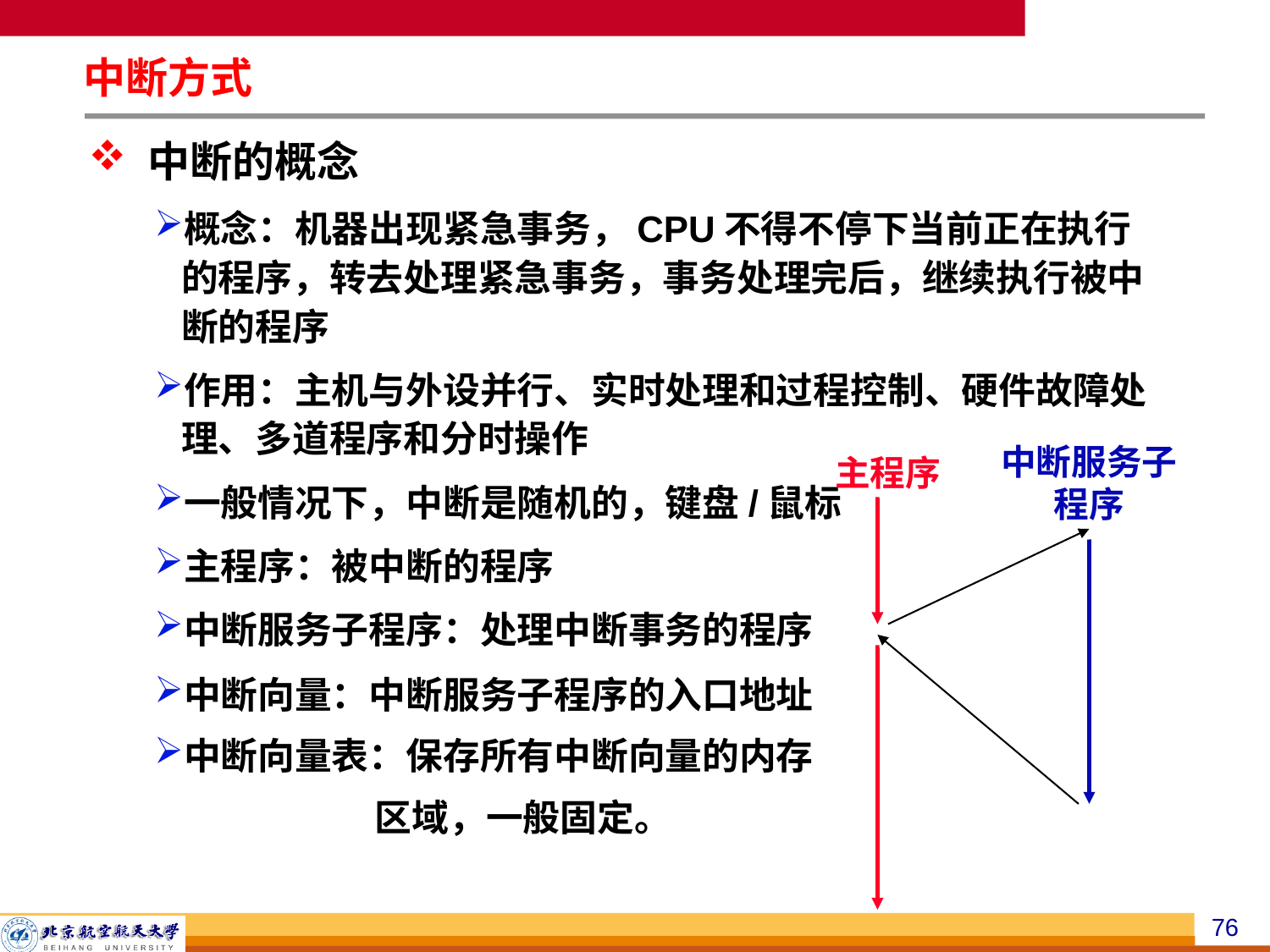

# 中断方式
 中断的概念
概念：机器出现紧急事务，CPU不得不停下当前正在执行的程序，转去处理紧急事务，事务处理完后，继续执行被中断的程序
作用：主机与外设并行、实时处理和过程控制、硬件故障处理、多道程序和分时操作
一般情况下，中断是随机的，键盘/鼠标
主程序：被中断的程序
中断服务子程序：处理中断事务的程序
中断向量：中断服务子程序的入口地址
中断向量表：保存所有中断向量的内存
                         区域，一般固定。

中断服务子程序
主程序